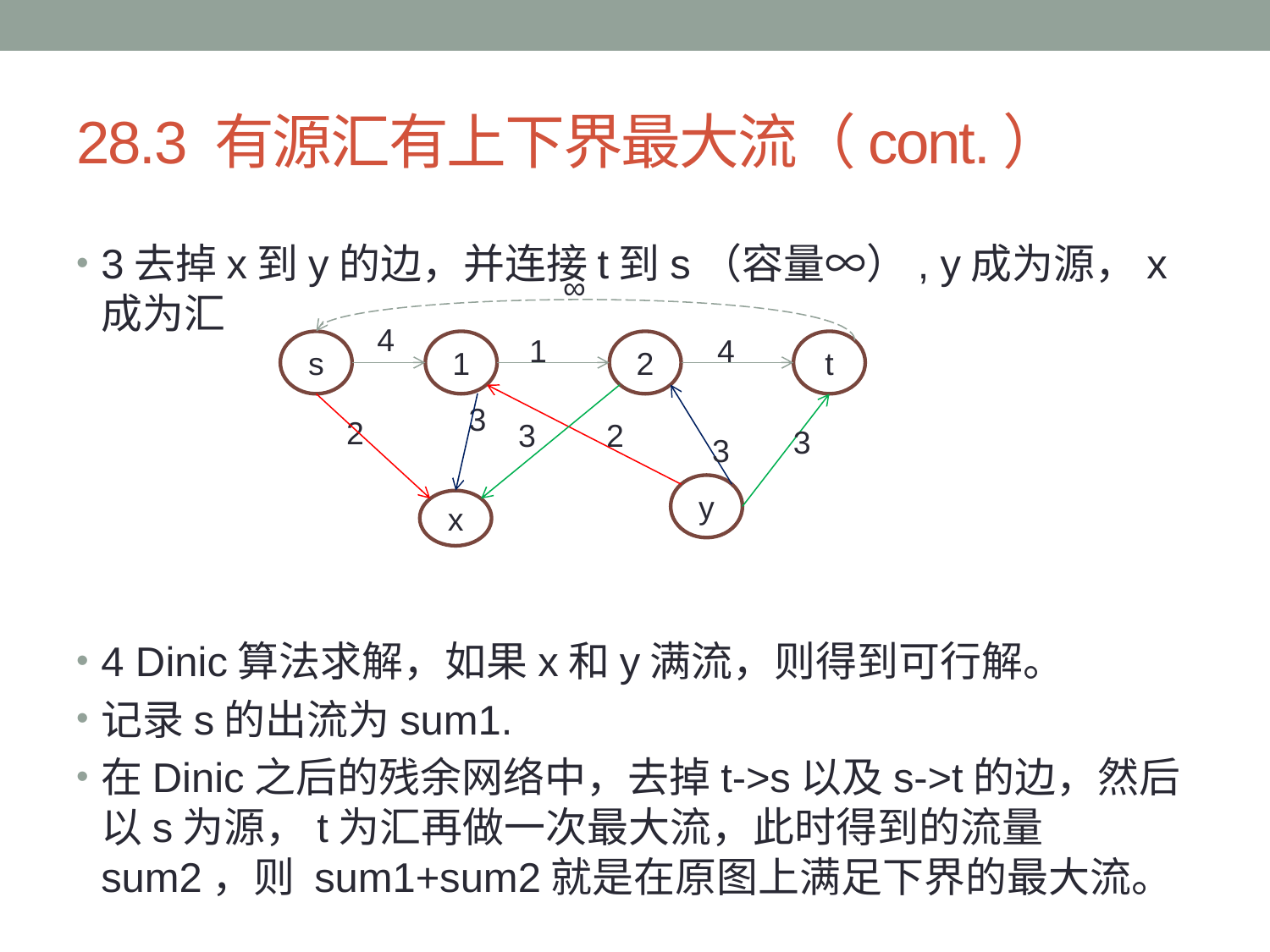

# 28.3 有源汇有上下界最大流（cont.）
3去掉x到y的边，并连接t到s（容量∞）, y成为源，x成为汇

4 Dinic算法求解，如果x和y满流，则得到可行解。
记录s的出流为sum1.
在Dinic之后的残余网络中，去掉t->s以及s->t的边，然后以s为源，t为汇再做一次最大流，此时得到的流量 sum2，则 sum1+sum2就是在原图上满足下界的最大流。

∞
4
1
4
s
1
2
t
3
2
3
2
3
3
y
x